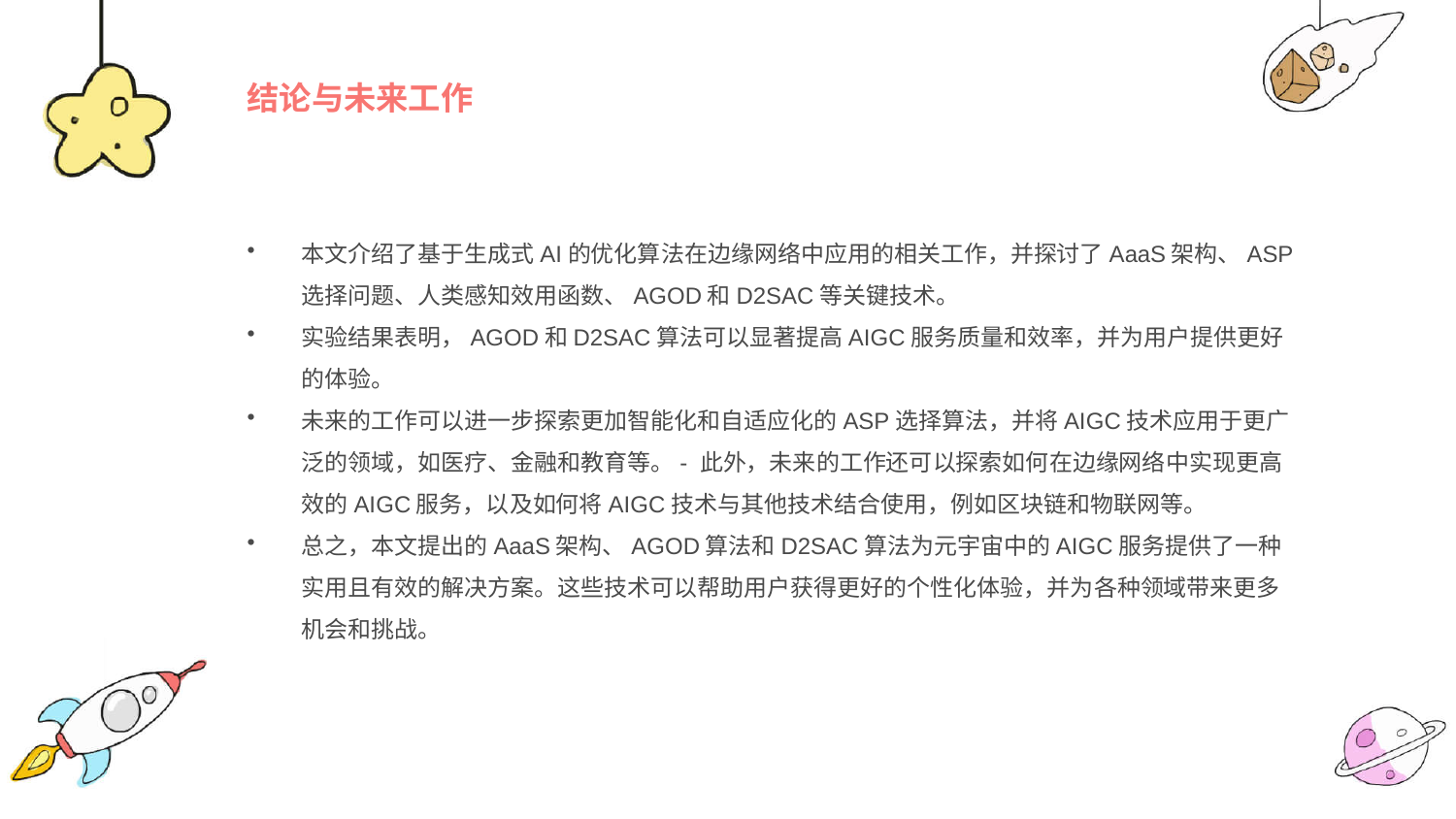

结论与未来工作
本文介绍了基于生成式AI的优化算法在边缘网络中应用的相关工作，并探讨了AaaS架构、ASP选择问题、人类感知效用函数、AGOD和D2SAC等关键技术。
实验结果表明，AGOD和D2SAC算法可以显著提高AIGC服务质量和效率，并为用户提供更好的体验。
未来的工作可以进一步探索更加智能化和自适应化的ASP选择算法，并将AIGC技术应用于更广泛的领域，如医疗、金融和教育等。- 此外，未来的工作还可以探索如何在边缘网络中实现更高效的AIGC服务，以及如何将AIGC技术与其他技术结合使用，例如区块链和物联网等。
总之，本文提出的AaaS架构、AGOD算法和D2SAC算法为元宇宙中的AIGC服务提供了一种实用且有效的解决方案。这些技术可以帮助用户获得更好的个性化体验，并为各种领域带来更多机会和挑战。